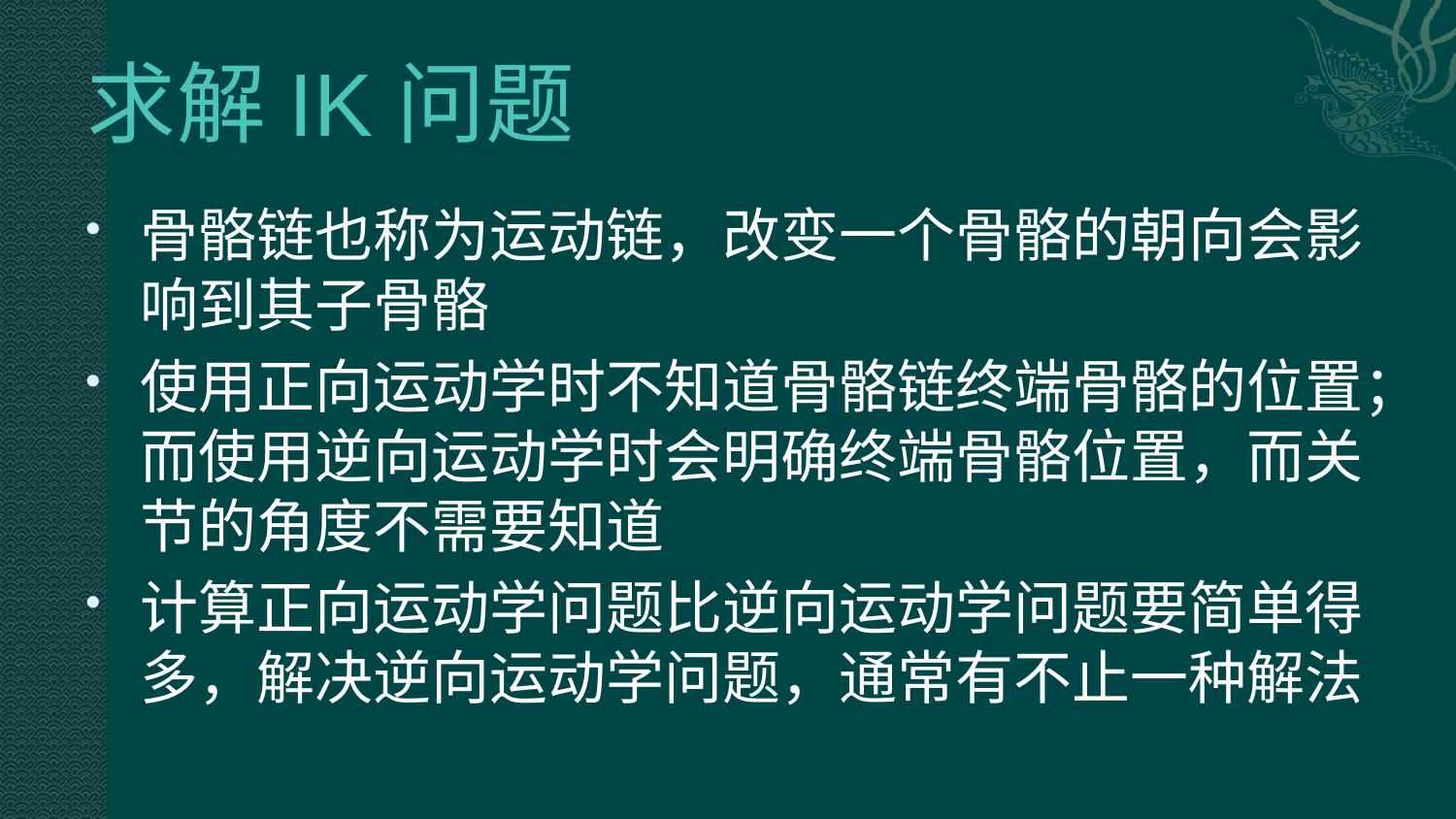

# 求解IK问题
骨骼链也称为运动链，改变一个骨骼的朝向会影响到其子骨骼
使用正向运动学时不知道骨骼链终端骨骼的位置；而使用逆向运动学时会明确终端骨骼位置，而关节的角度不需要知道
计算正向运动学问题比逆向运动学问题要简单得多，解决逆向运动学问题，通常有不止一种解法